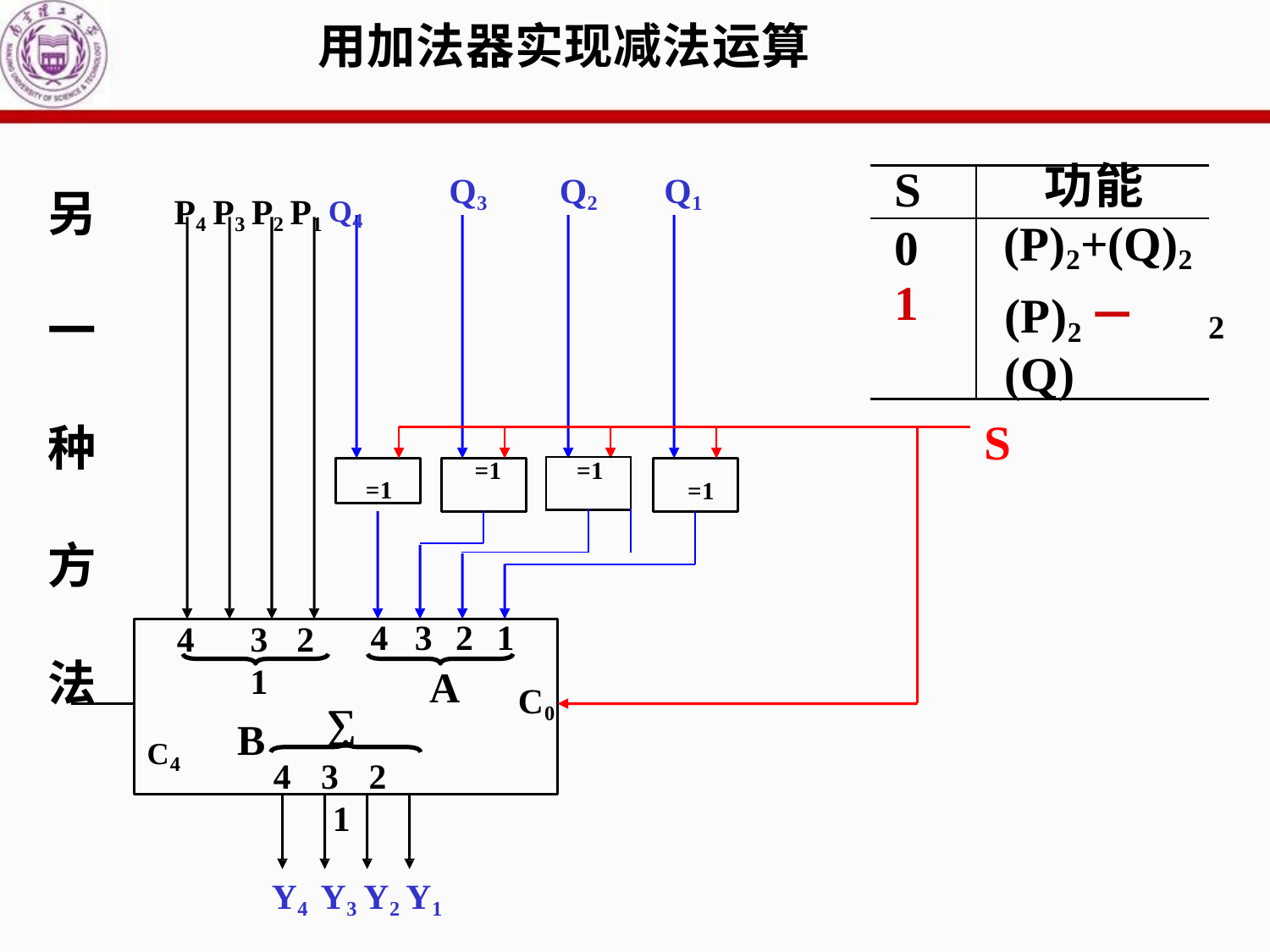

# 用加法器实现减法运算
| S | 功能 |
| --- | --- |
| 0 1 | (P)2+(Q)2 (P)2－(Q) |
Q3	Q2	Q1
P4 P3 P2 P1 Q4
另  一  种  方  法

2
S

| =1 | =1 |  |
| --- | --- | --- |
|  |  |  |
=1

=1

4	3	2	1
4	3	2	1
C4	B

A
C0
∑
4	3	2	1

Y4  Y3 Y2 Y1